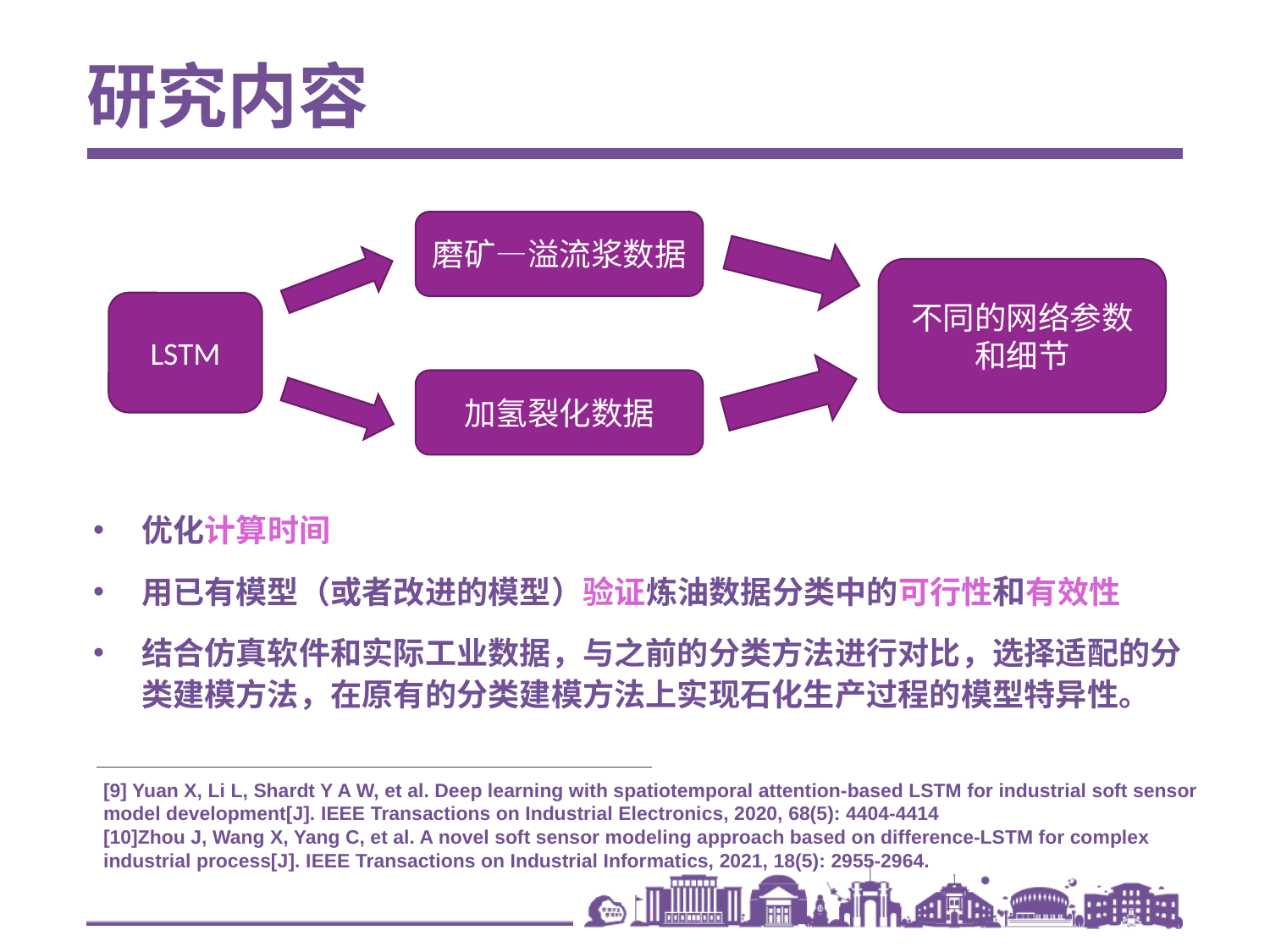

# 研究内容
磨矿—溢流浆数据

不同的网络参数和细节
LSTM

加氢裂化数据

优化计算时间
用已有模型（或者改进的模型）验证炼油数据分类中的可行性和有效性
结合仿真软件和实际工业数据，与之前的分类方法进行对比，选择适配的分类建模方法，在原有的分类建模方法上实现石化生产过程的模型特异性。
[9] Yuan X, Li L, Shardt Y A W, et al. Deep learning with spatiotemporal attention-based LSTM for industrial soft sensor model development[J]. IEEE Transactions on Industrial Electronics, 2020, 68(5): 4404-4414
[10]Zhou J, Wang X, Yang C, et al. A novel soft sensor modeling approach based on difference-LSTM for complex industrial process[J]. IEEE Transactions on Industrial Informatics, 2021, 18(5): 2955-2964.